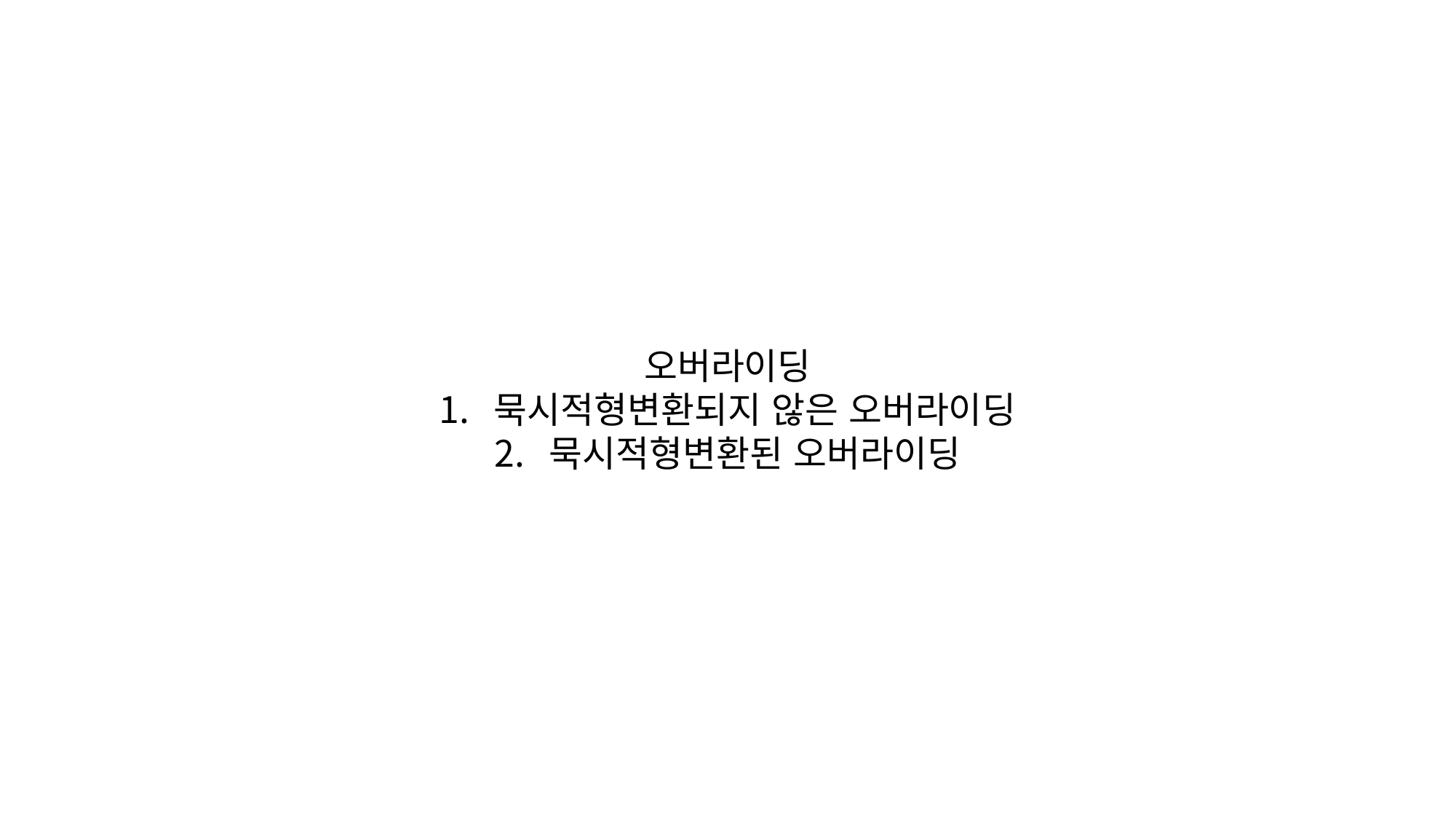

오버라이딩
묵시적형변환되지 않은 오버라이딩
묵시적형변환된 오버라이딩